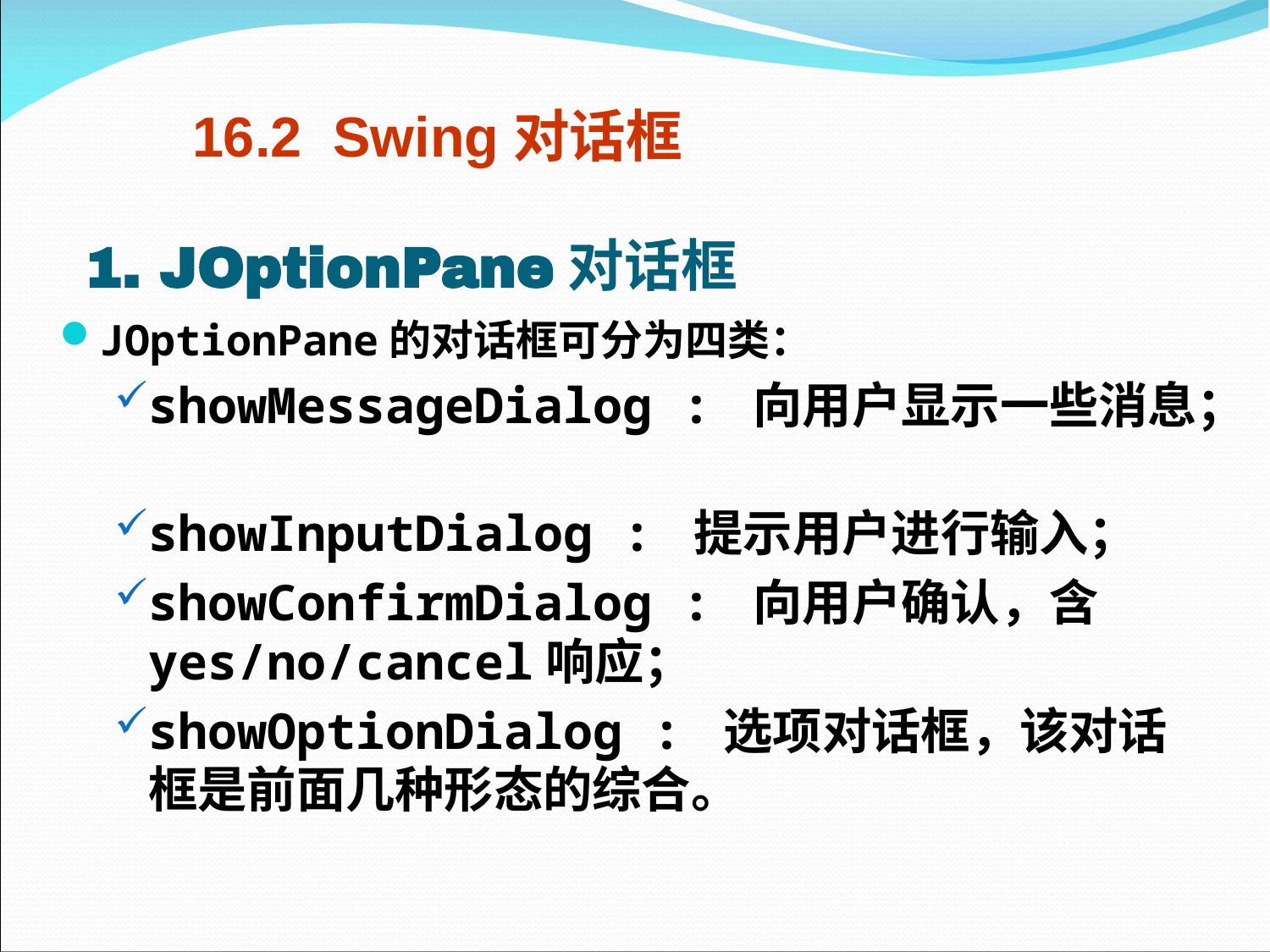

16.2  Swing对话框
# 1. JOptionPane对话框
JOptionPane的对话框可分为四类：
showMessageDialog : 向用户显示一些消息；
showInputDialog : 提示用户进行输入；
showConfirmDialog : 向用户确认，含yes/no/cancel响应；
showOptionDialog : 选项对话框，该对话框是前面几种形态的综合。